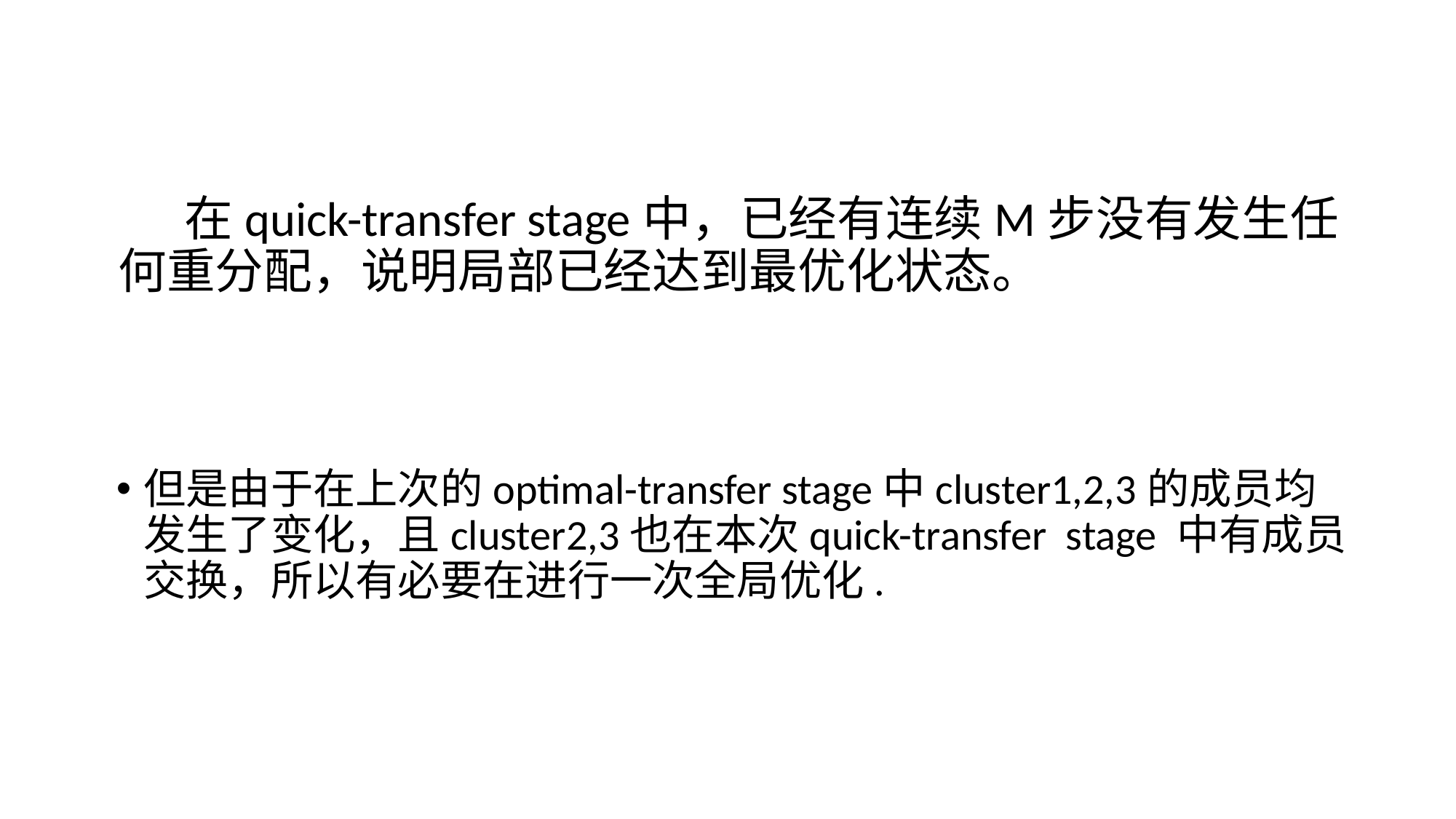

# 在quick-transfer stage中，已经有连续M步没有发生任何重分配，说明局部已经达到最优化状态。
但是由于在上次的optimal-transfer stage中cluster1,2,3的成员均发生了变化，且cluster2,3也在本次quick-transfer  stage 中有成员交换，所以有必要在进行一次全局优化.